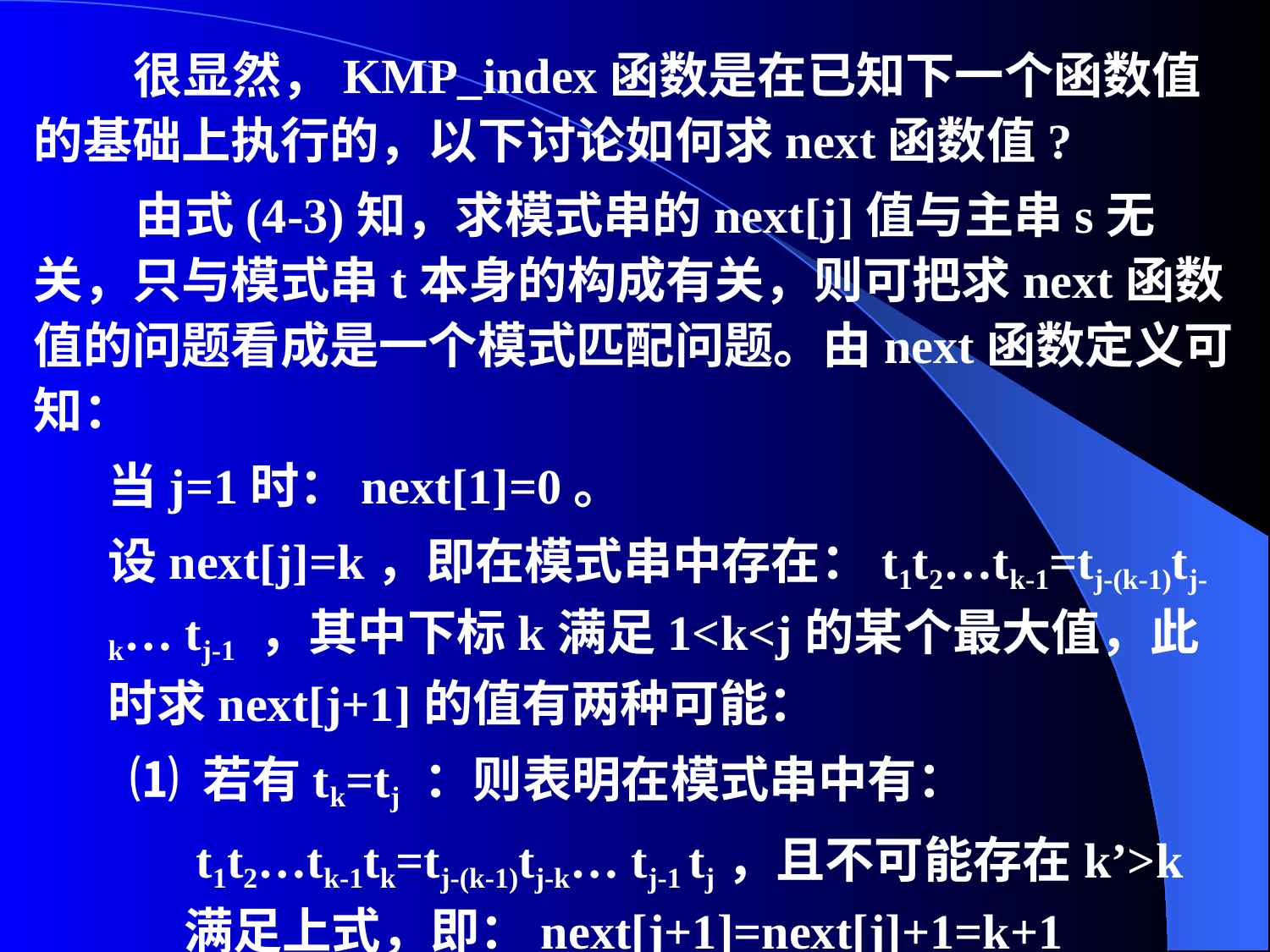

# 很显然，KMP_index函数是在已知下一个函数值的基础上执行的，以下讨论如何求next函数值?
        由式(4-3)知，求模式串的next[j]值与主串s无关，只与模式串t本身的构成有关，则可把求next函数值的问题看成是一个模式匹配问题。由next函数定义可知：
当j=1时：next[1]=0。
设next[j]=k，即在模式串中存在：t1t2…tk-1=tj-(k-1)tj-k… tj-1 ，其中下标k满足1<k<j的某个最大值，此时求next[j+1]的值有两种可能：
  ⑴ 若有tk=tj ：则表明在模式串中有：
 t1t2…tk-1tk=tj-(k-1)tj-k… tj-1 tj，且不可能存在k’>k满足上式，即：next[j+1]=next[j]+1=k+1